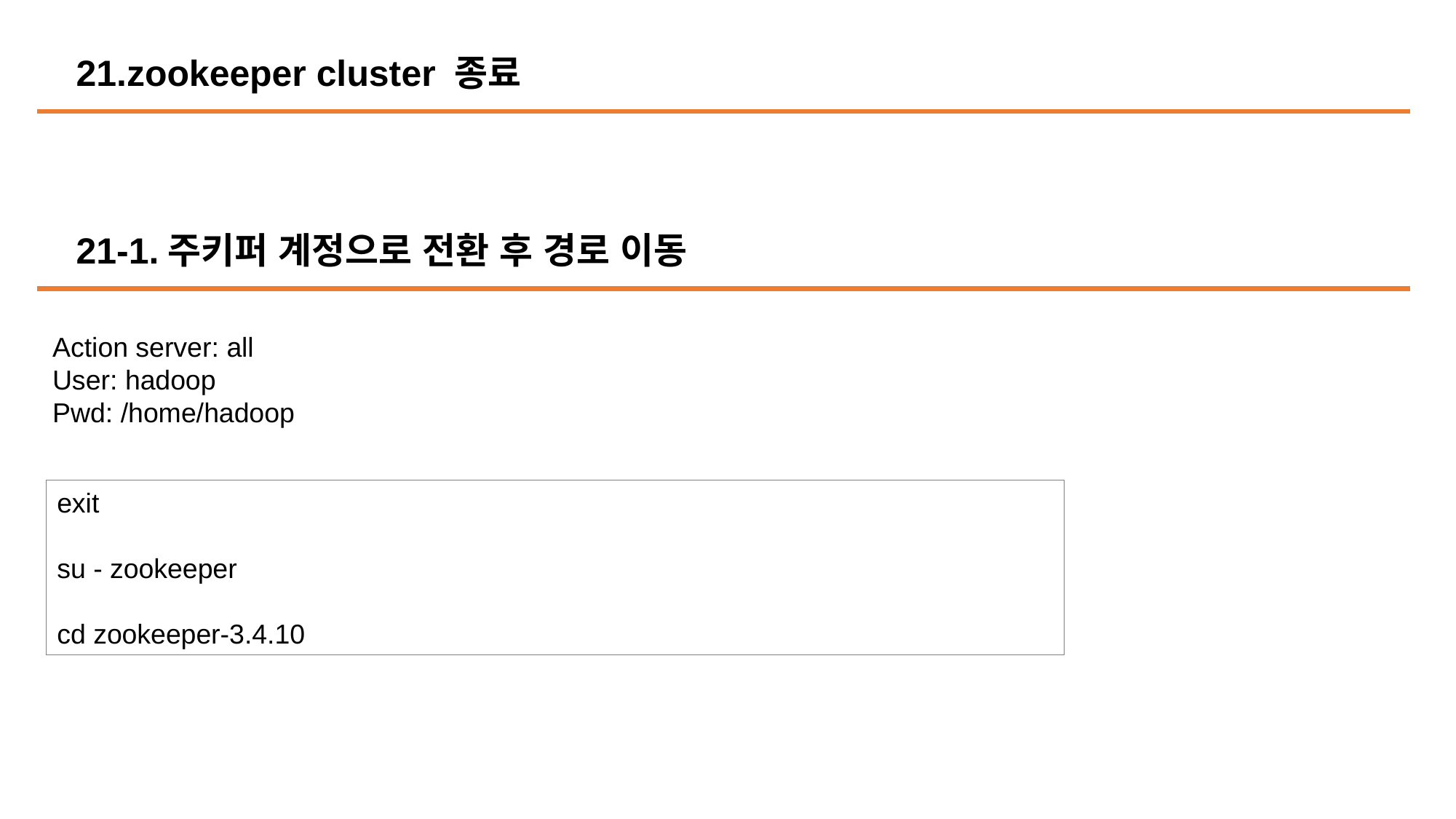

21.zookeeper cluster 종료
21-1.주키퍼 계정으로 전환 후 경로 이동
Action server: all
User: hadoop
Pwd: /home/hadoop
exit

su - zookeeper

cd zookeeper-3.4.10